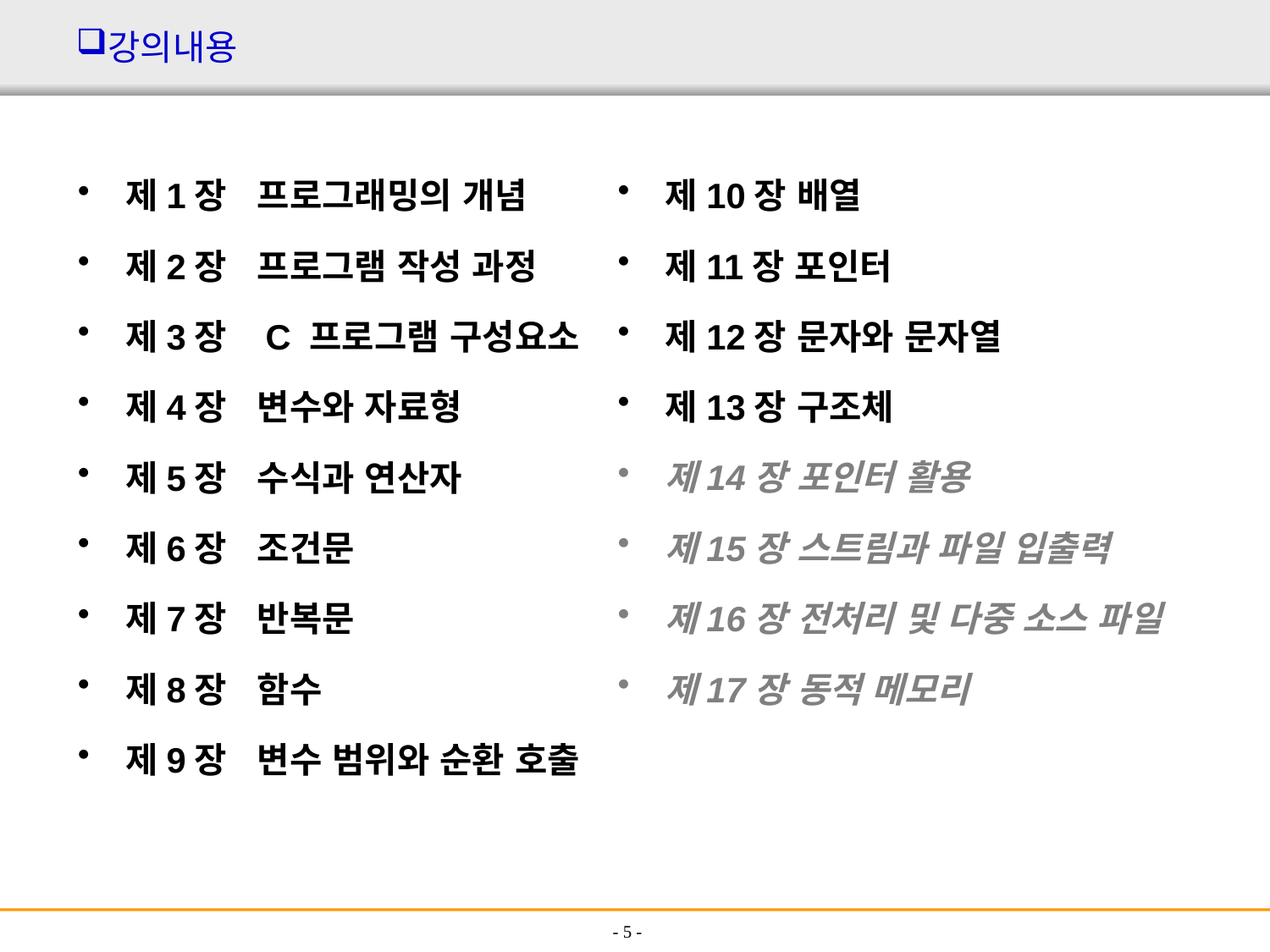

강의내용
제1장   프로그래밍의 개념
제2장   프로그램 작성 과정
제3장   C 프로그램 구성요소
제4장   변수와 자료형
제5장   수식과 연산자
제6장   조건문
제7장   반복문
제8장   함수
제9장   변수 범위와 순환 호출
제10장 배열
제11장 포인터
제12장 문자와 문자열
제13장 구조체
제14장 포인터 활용
제15장 스트림과 파일 입출력
제16장 전처리 및 다중 소스 파일
제17장 동적 메모리